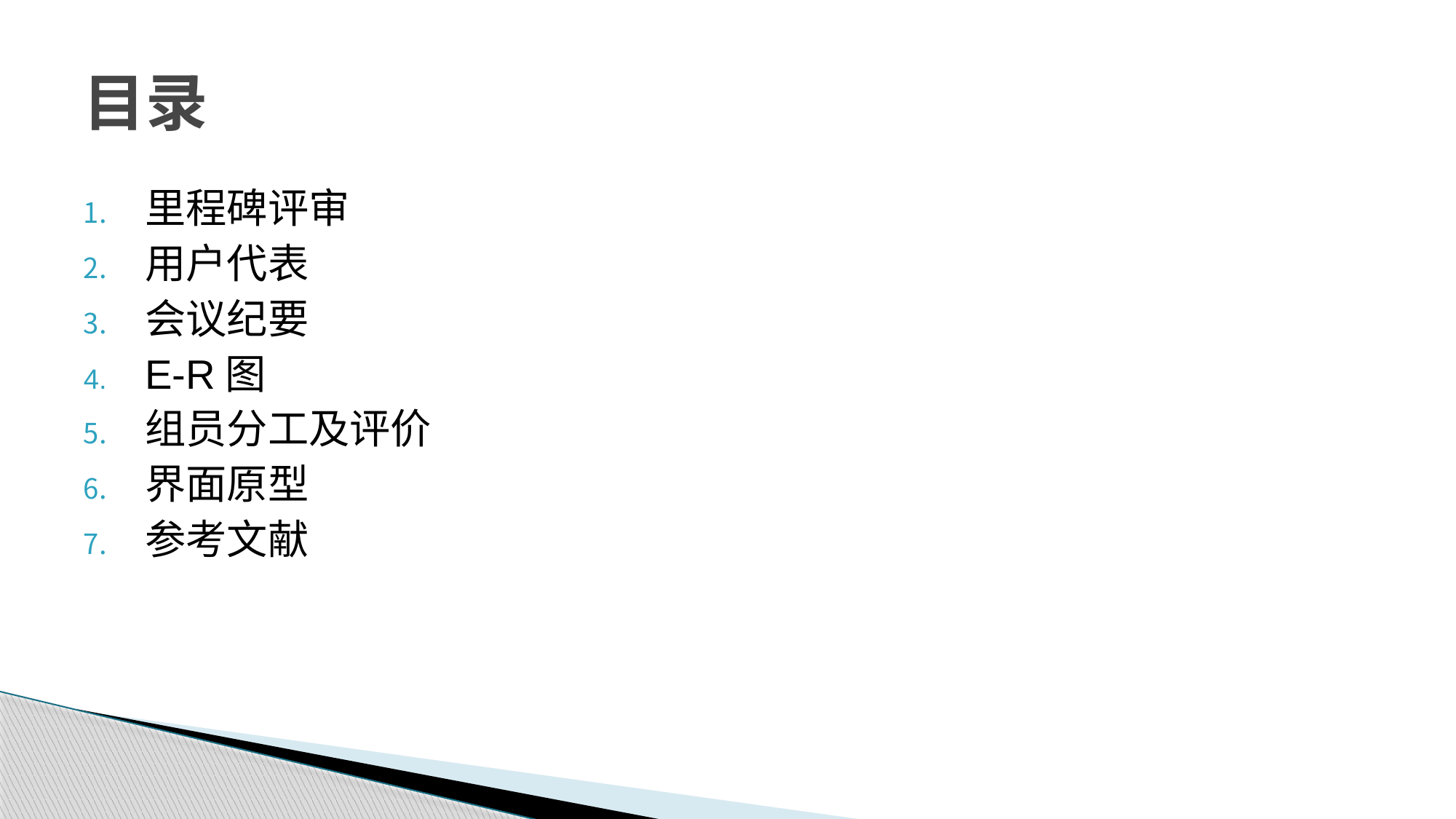

# 目录
里程碑评审
用户代表
会议纪要
E-R图
组员分工及评价
界面原型
参考文献